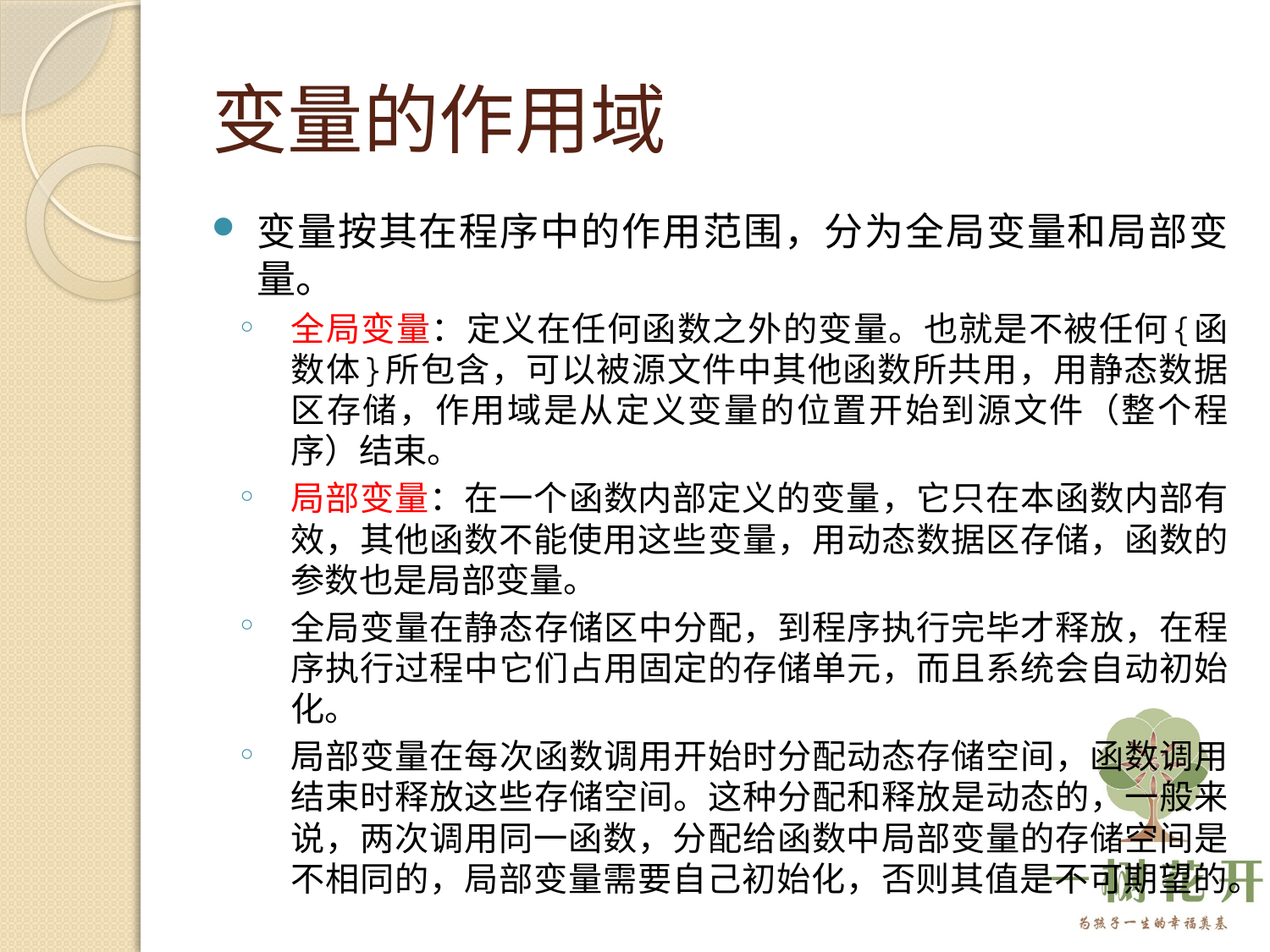

# 变量的作用域
变量按其在程序中的作用范围，分为全局变量和局部变量。
全局变量：定义在任何函数之外的变量。也就是不被任何{函数体}所包含，可以被源文件中其他函数所共用，用静态数据区存储，作用域是从定义变量的位置开始到源文件（整个程序）结束。
局部变量：在一个函数内部定义的变量，它只在本函数内部有效，其他函数不能使用这些变量，用动态数据区存储，函数的参数也是局部变量。
全局变量在静态存储区中分配，到程序执行完毕才释放，在程序执行过程中它们占用固定的存储单元，而且系统会自动初始化。
局部变量在每次函数调用开始时分配动态存储空间，函数调用结束时释放这些存储空间。这种分配和释放是动态的，一般来说，两次调用同一函数，分配给函数中局部变量的存储空间是不相同的，局部变量需要自己初始化，否则其值是不可期望的。